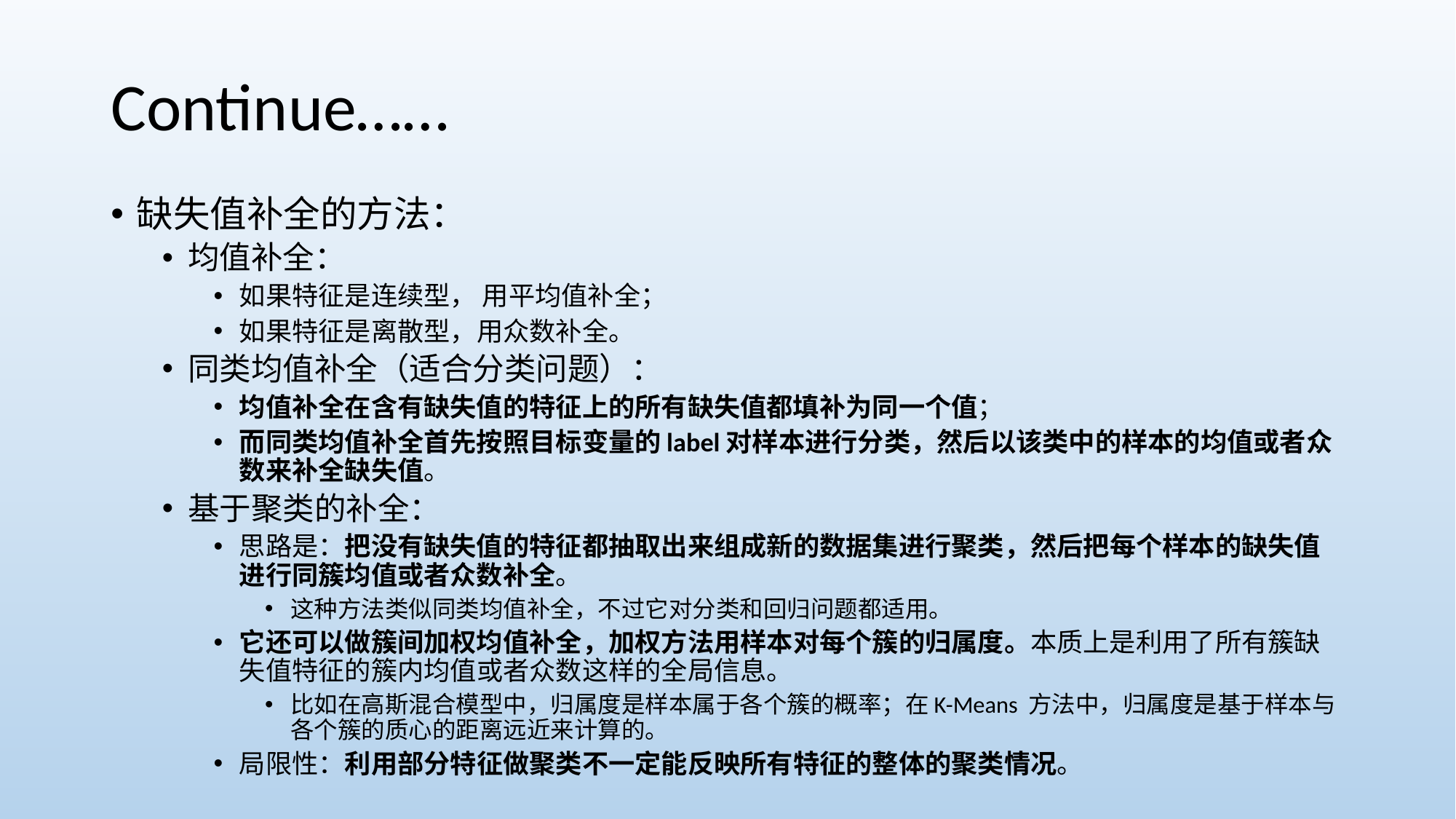

# Continue……
缺失值补全的方法：
均值补全：
如果特征是连续型， 用平均值补全；
如果特征是离散型，用众数补全。
同类均值补全（适合分类问题）：
均值补全在含有缺失值的特征上的所有缺失值都填补为同一个值；
而同类均值补全首先按照目标变量的label对样本进行分类，然后以该类中的样本的均值或者众数来补全缺失值。
基于聚类的补全：
思路是：把没有缺失值的特征都抽取出来组成新的数据集进行聚类，然后把每个样本的缺失值进行同簇均值或者众数补全。
这种方法类似同类均值补全，不过它对分类和回归问题都适用。
它还可以做簇间加权均值补全，加权方法用样本对每个簇的归属度。本质上是利用了所有簇缺失值特征的簇内均值或者众数这样的全局信息。
比如在高斯混合模型中，归属度是样本属于各个簇的概率；在K-Means 方法中，归属度是基于样本与各个簇的质心的距离远近来计算的。
局限性：利用部分特征做聚类不一定能反映所有特征的整体的聚类情况。